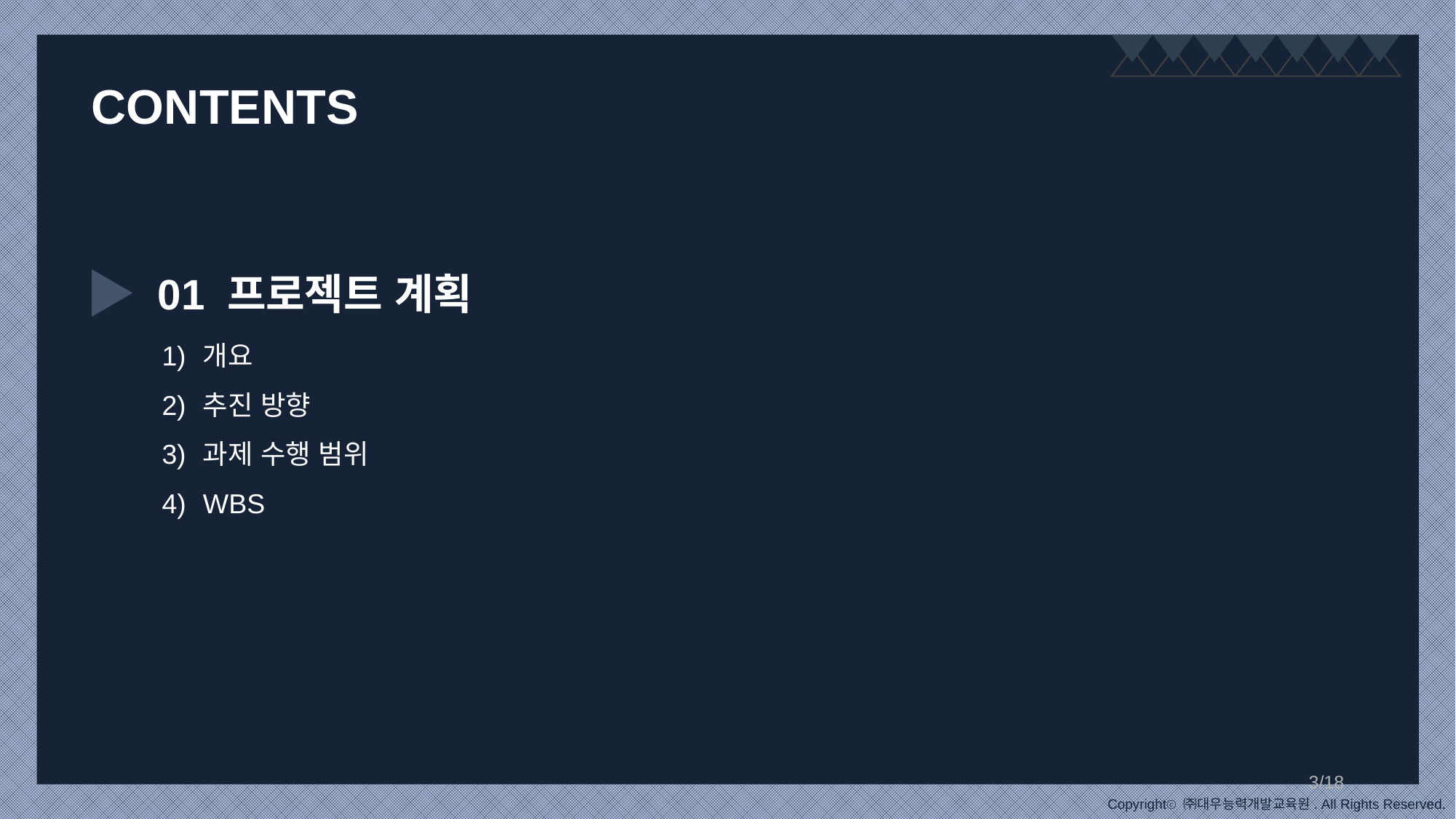

CONTENTS
01 프로젝트 계획

개요
추진 방향
과제 수행 범위
WBS
3/18